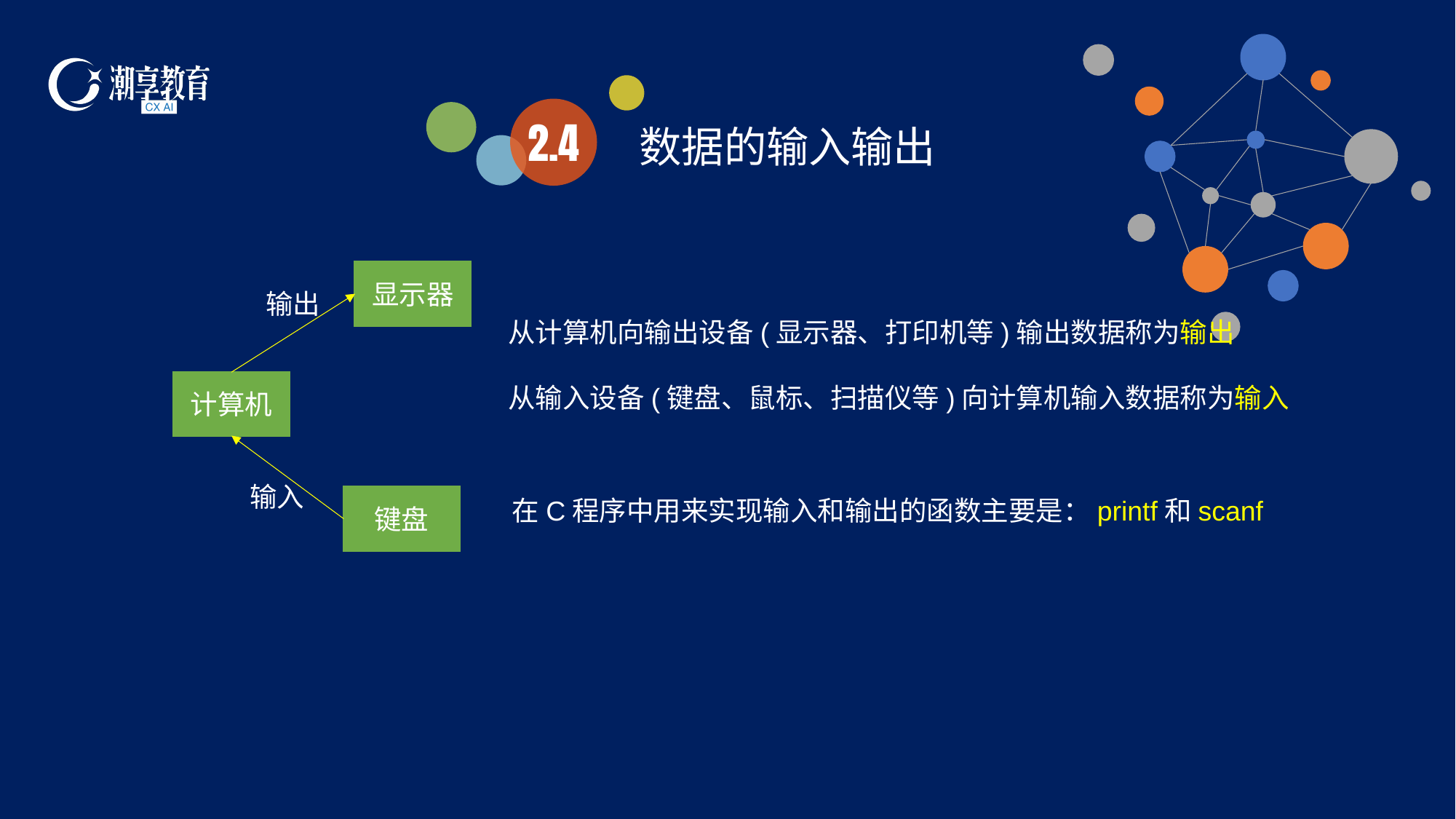

2.4

数据的输入输出
显示器
输出
从计算机向输出设备(显示器、打印机等)输出数据称为输出

从输入设备(键盘、鼠标、扫描仪等)向计算机输入数据称为输入
计算机
输入
键盘
在C程序中用来实现输入和输出的函数主要是：printf和scanf